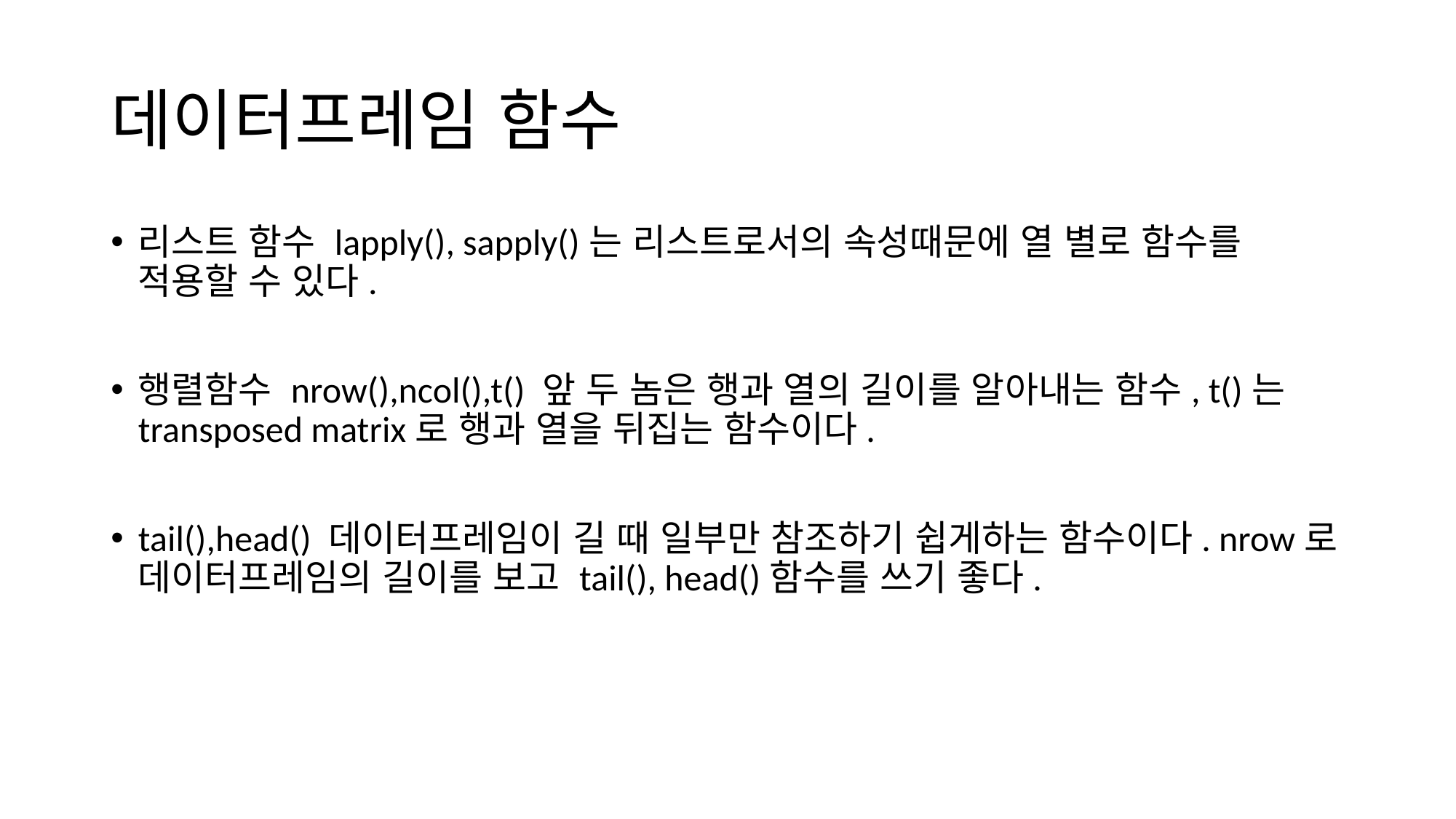

# 데이터프레임 함수
리스트 함수 lapply(), sapply()는 리스트로서의 속성때문에 열 별로 함수를 적용할 수 있다.

행렬함수 nrow(),ncol(),t() 앞 두 놈은 행과 열의 길이를 알아내는 함수, t()는 transposed matrix로 행과 열을 뒤집는 함수이다.

tail(),head() 데이터프레임이 길 때 일부만 참조하기 쉽게하는 함수이다. nrow로 데이터프레임의 길이를 보고 tail(), head()함수를 쓰기 좋다.